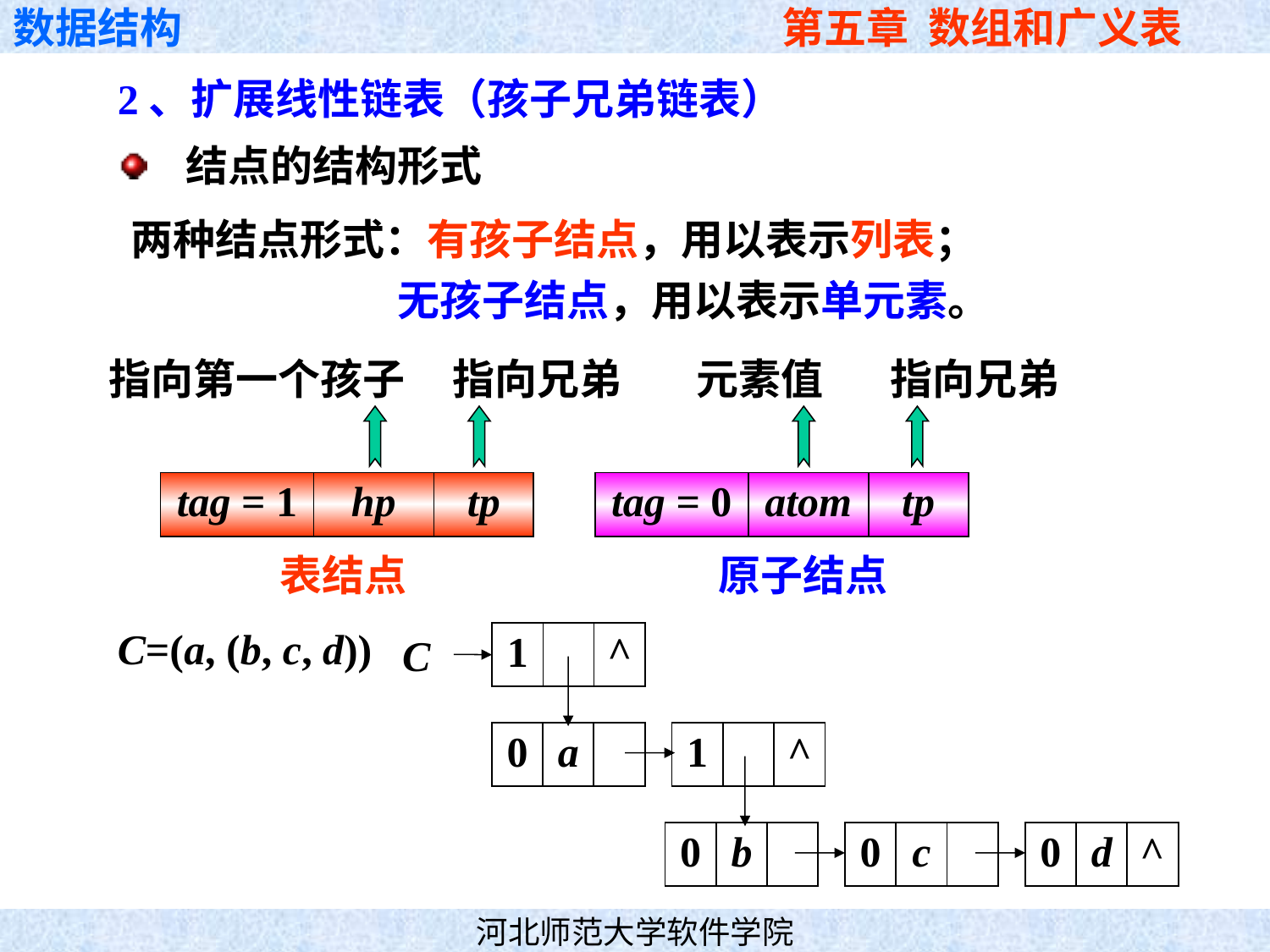

2、扩展线性链表（孩子兄弟链表）
   结点的结构形式
        两种结点形式：有孩子结点，用以表示列表；
                                    无孩子结点，用以表示单元素。
指向第一个孩子
指向兄弟
元素值
指向兄弟

| tag = 1 | hp | tp |
| --- | --- | --- |
| tag = 0 | atom | tp |
| --- | --- | --- |
表结点
原子结点
C=(a, (b, c, d))
C
| 1 |  | ^ |
| --- | --- | --- |

| 0 | a |  |
| --- | --- | --- |
| 1 |  | ^ |
| --- | --- | --- |

| 0 | b |  |
| --- | --- | --- |
| 0 | c |  |
| --- | --- | --- |
| 0 | d | ^ |
| --- | --- | --- |